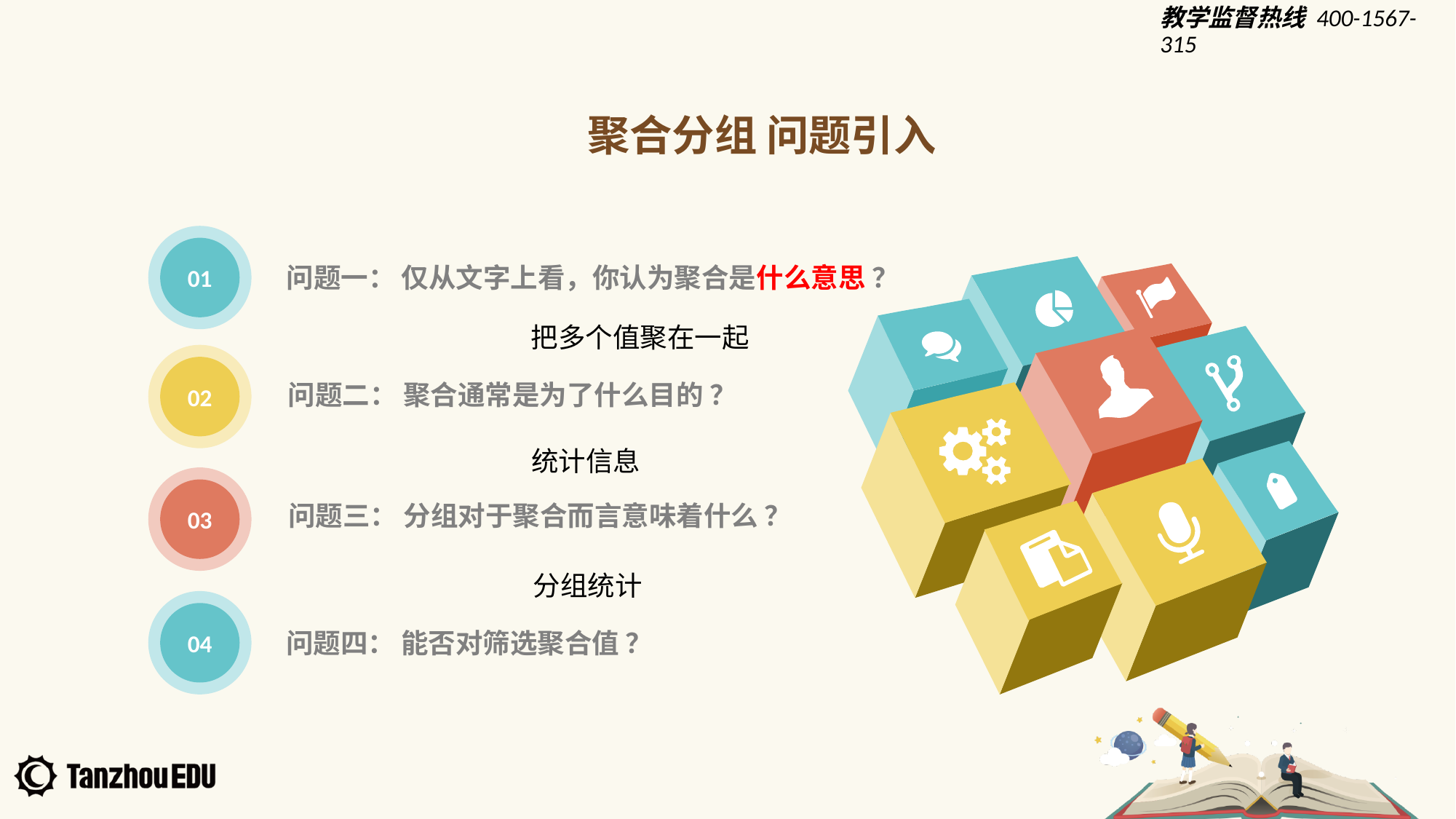

聚合分组 问题引入

01
问题一： 仅从文字上看，你认为聚合是什么意思 ？

把多个值聚在一起

02

问题二： 聚合通常是为了什么目的 ？

统计信息

03

问题三： 分组对于聚合而言意味着什么 ？

分组统计

04
问题四： 能否对筛选聚合值 ？